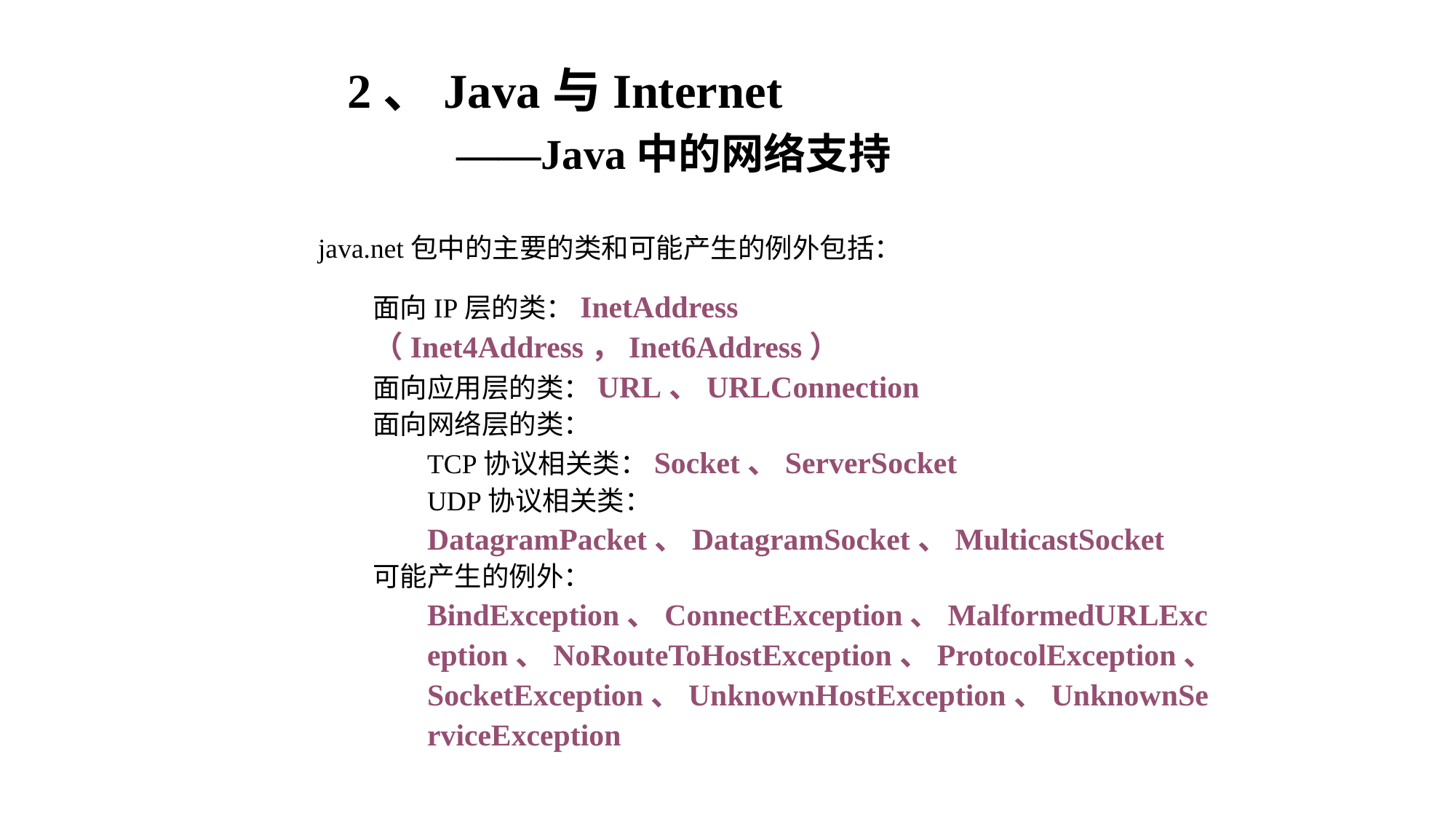

2、Java与Internet
	——Java中的网络支持
java.net包中的主要的类和可能产生的例外包括：

面向IP层的类：InetAddress （Inet4Address，Inet6Address）
面向应用层的类：URL、URLConnection
面向网络层的类：
TCP协议相关类：Socket、ServerSocket
UDP协议相关类：DatagramPacket、DatagramSocket、MulticastSocket
可能产生的例外：
BindException、ConnectException、MalformedURLException、NoRouteToHostException、ProtocolException、SocketException、UnknownHostException、UnknownServiceException